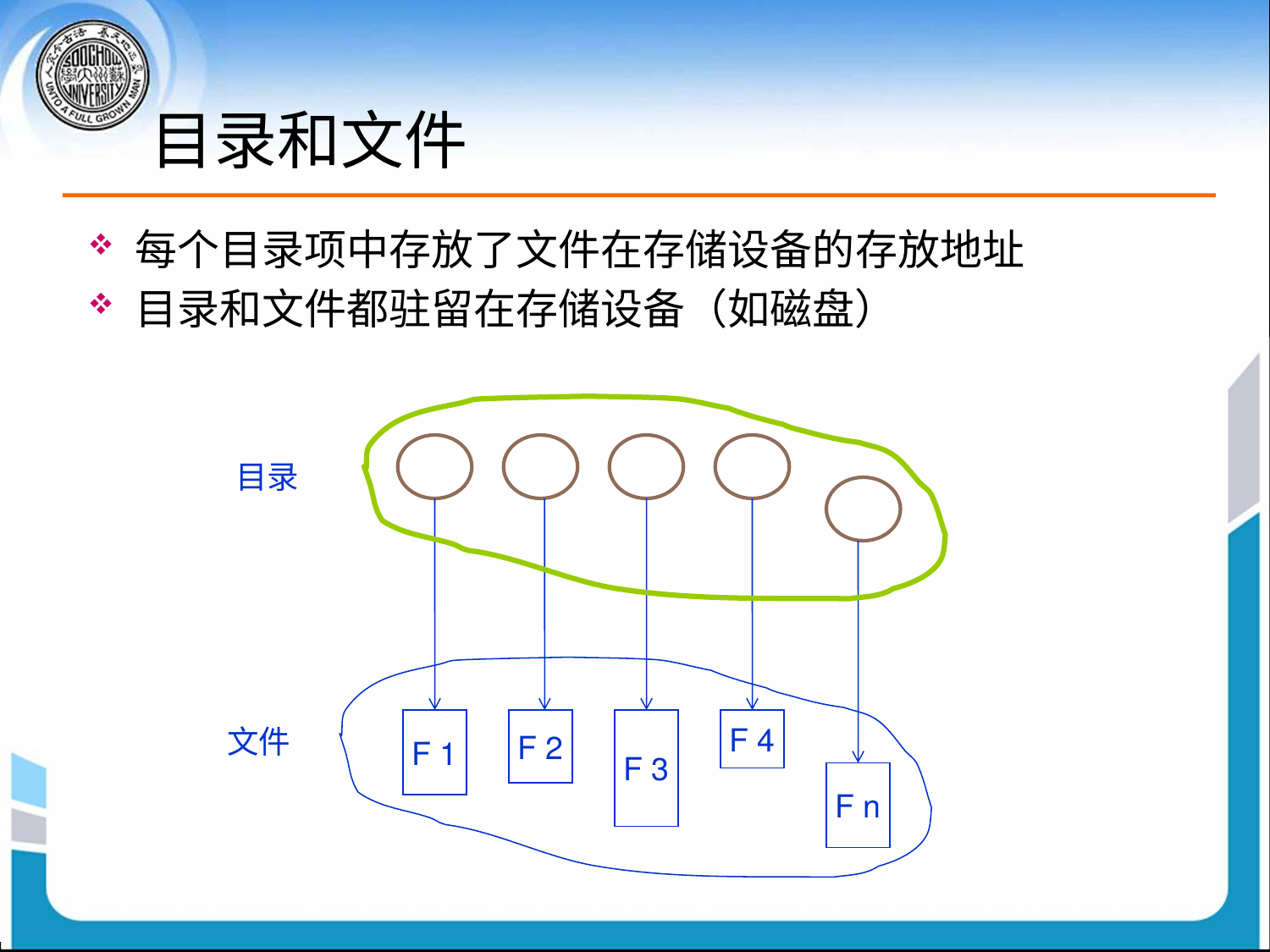

# 目录和文件
每个目录项中存放了文件在存储设备的存放地址
目录和文件都驻留在存储设备（如磁盘）

目录

F 1
F 2
F 3
F 4
文件
F n